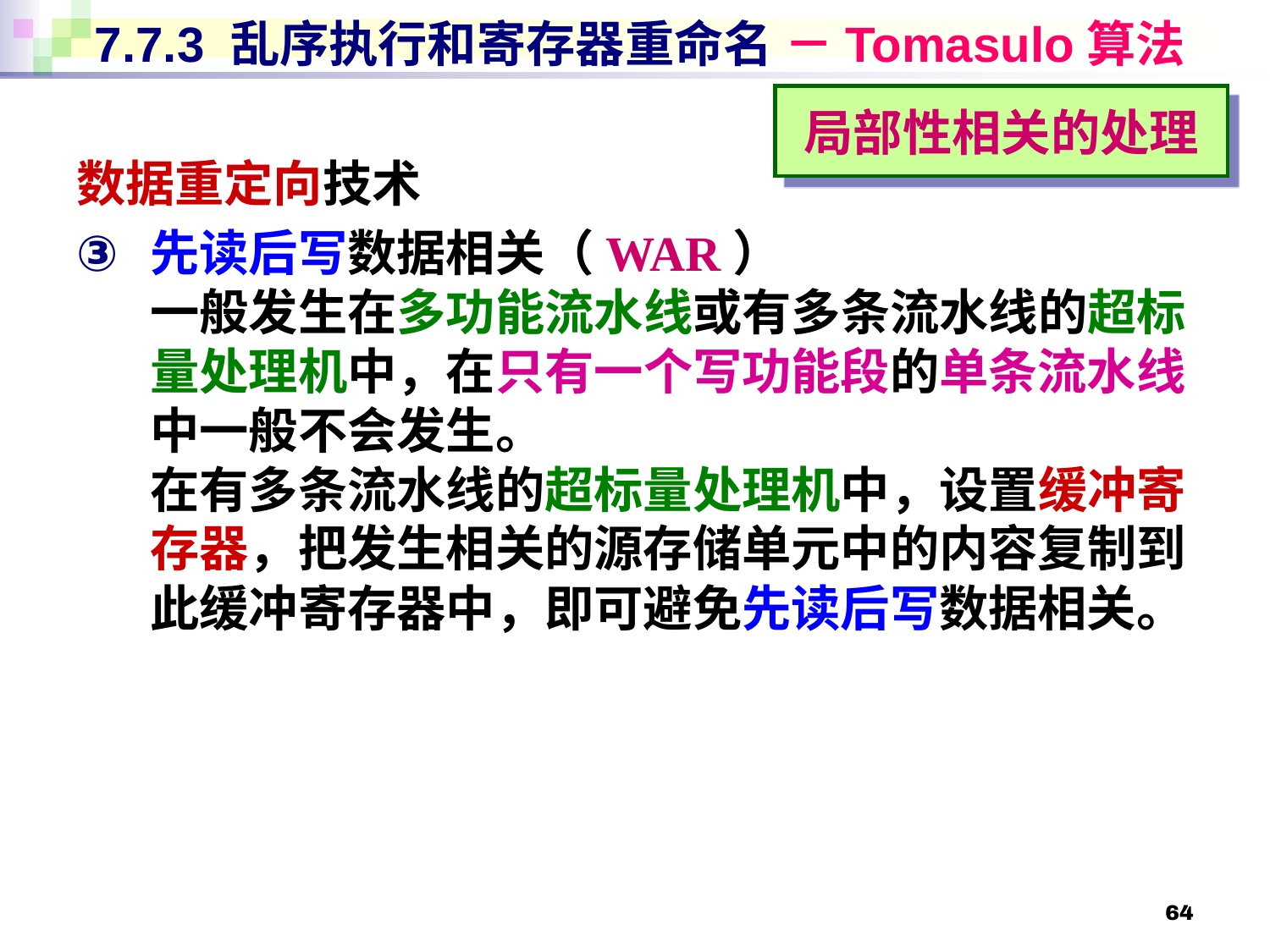

# 7.7.3 乱序执行和寄存器重命名 －Tomasulo算法
局部性相关的处理
数据重定向技术
先读后写数据相关（WAR）
一般发生在多功能流水线或有多条流水线的超标量处理机中，在只有一个写功能段的单条流水线中一般不会发生。
在有多条流水线的超标量处理机中，设置缓冲寄存器，把发生相关的源存储单元中的内容复制到此缓冲寄存器中，即可避免先读后写数据相关。
64